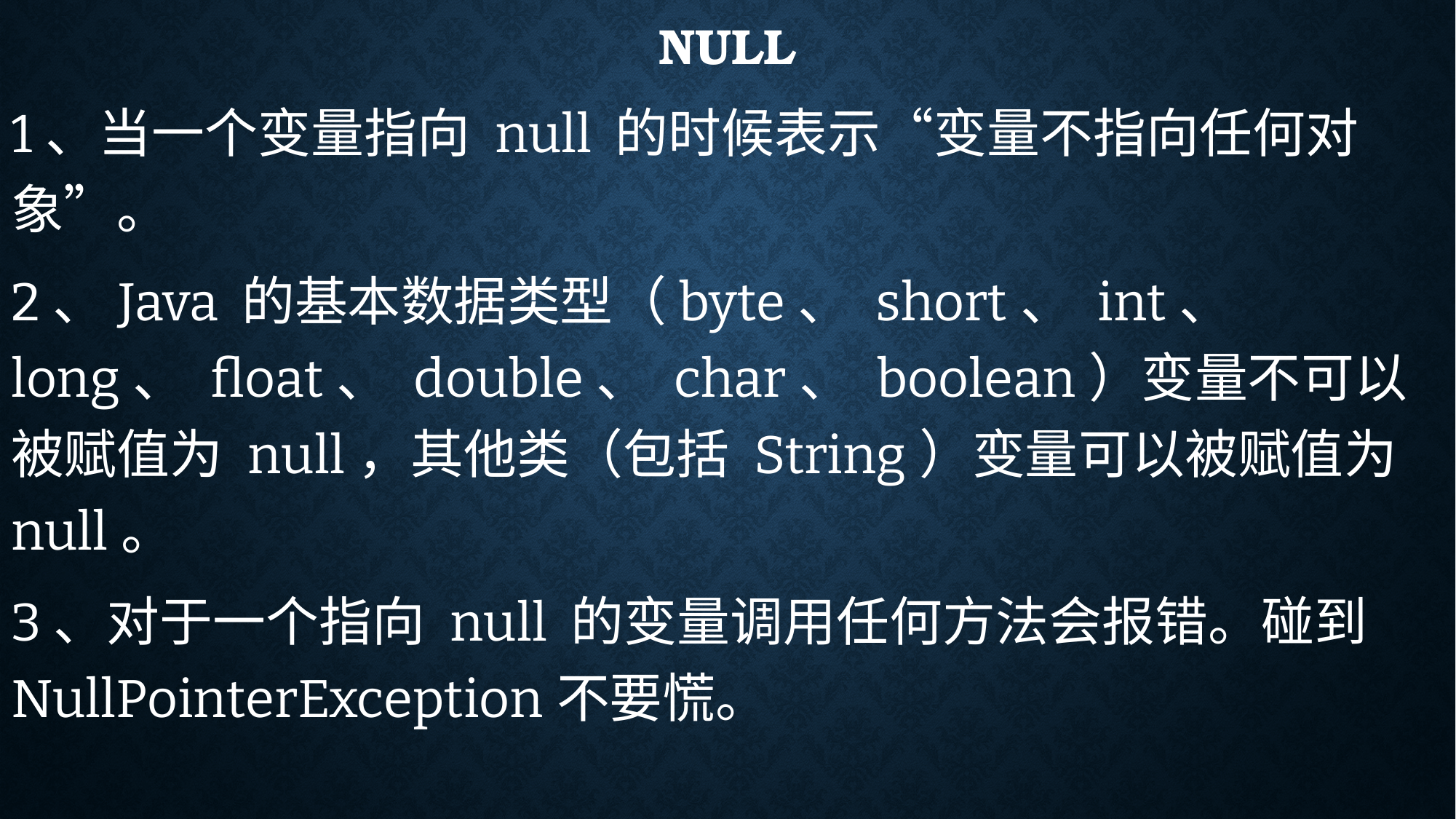

# null
1、当一个变量指向 null 的时候表示“变量不指向任何对象”。
2、Java 的基本数据类型（byte、 short、 int、 long、 float、 double、 char、 boolean）变量不可以被赋值为 null，其他类（包括 String）变量可以被赋值为 null。
3、对于一个指向 null 的变量调用任何方法会报错。碰到NullPointerException不要慌。